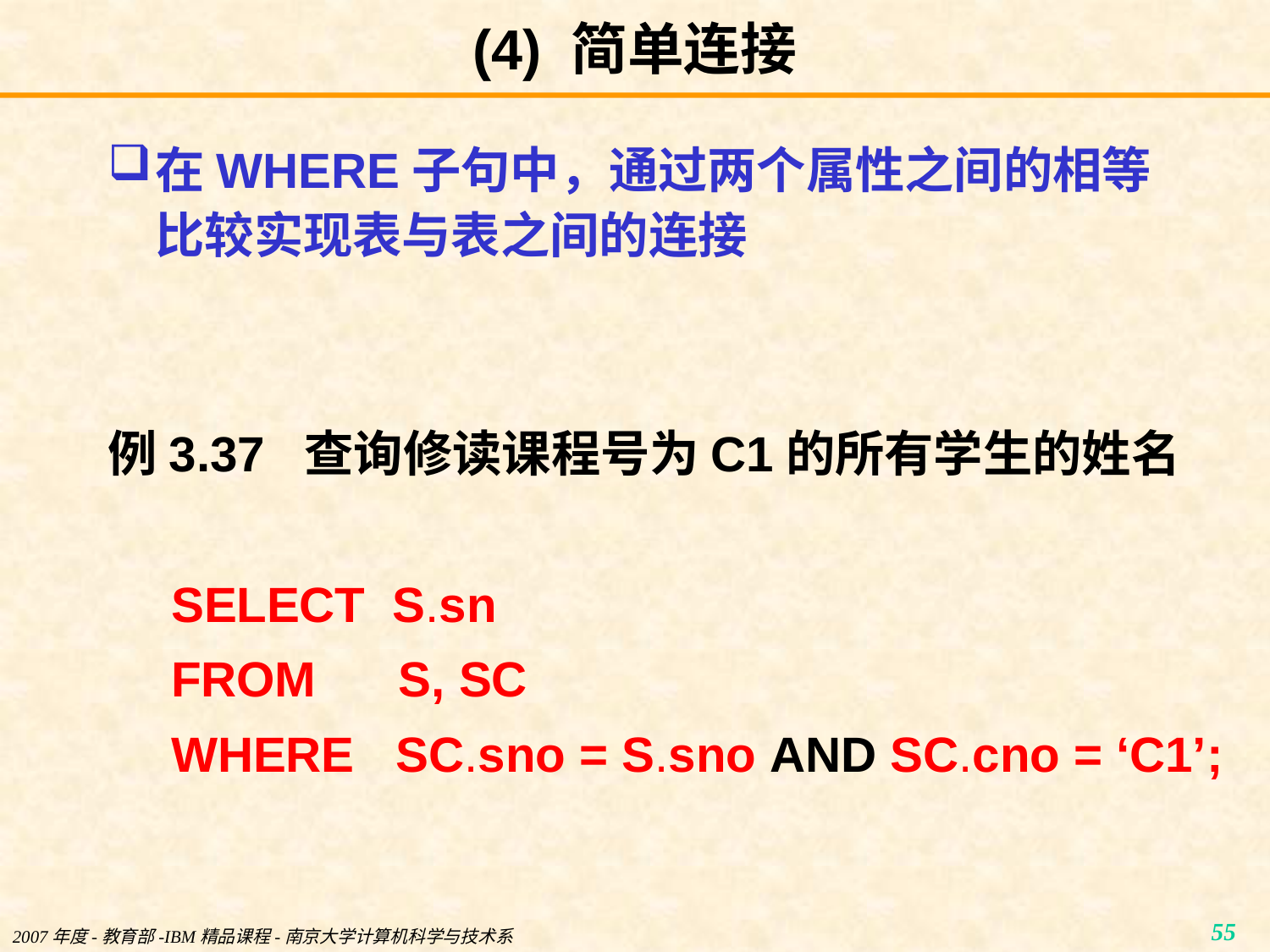

# (4) 简单连接
在WHERE子句中，通过两个属性之间的相等比较实现表与表之间的连接
例3.37  查询修读课程号为C1的所有学生的姓名
SELECT  S.sn
FROM      S, SC
WHERE   SC.sno = S.sno AND SC.cno = ‘C1’;
55
2007年度-教育部-IBM精品课程-南京大学计算机科学与技术系